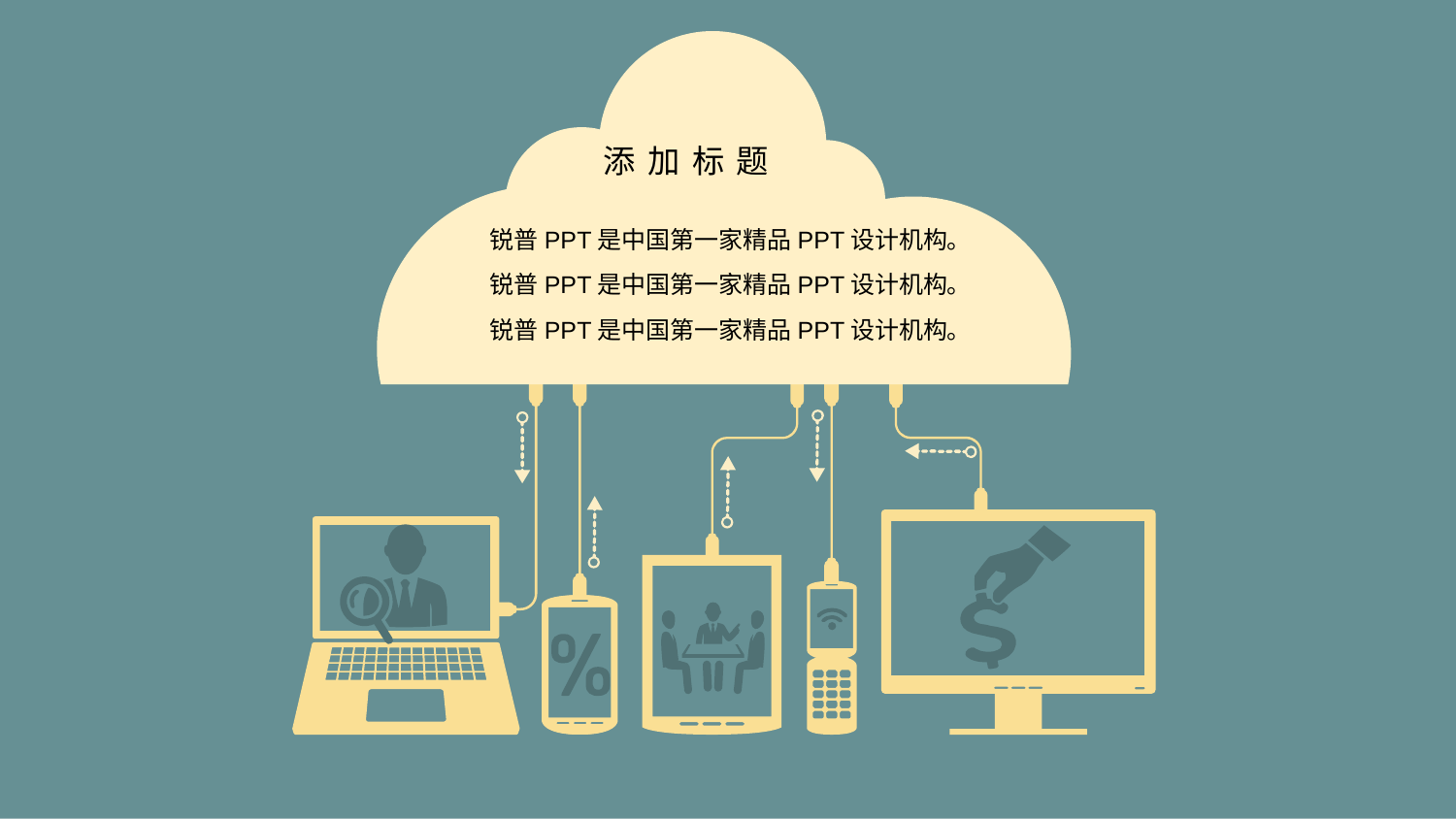

添加标题
锐普PPT是中国第一家精品PPT设计机构。
锐普PPT是中国第一家精品PPT设计机构。
锐普PPT是中国第一家精品PPT设计机构。